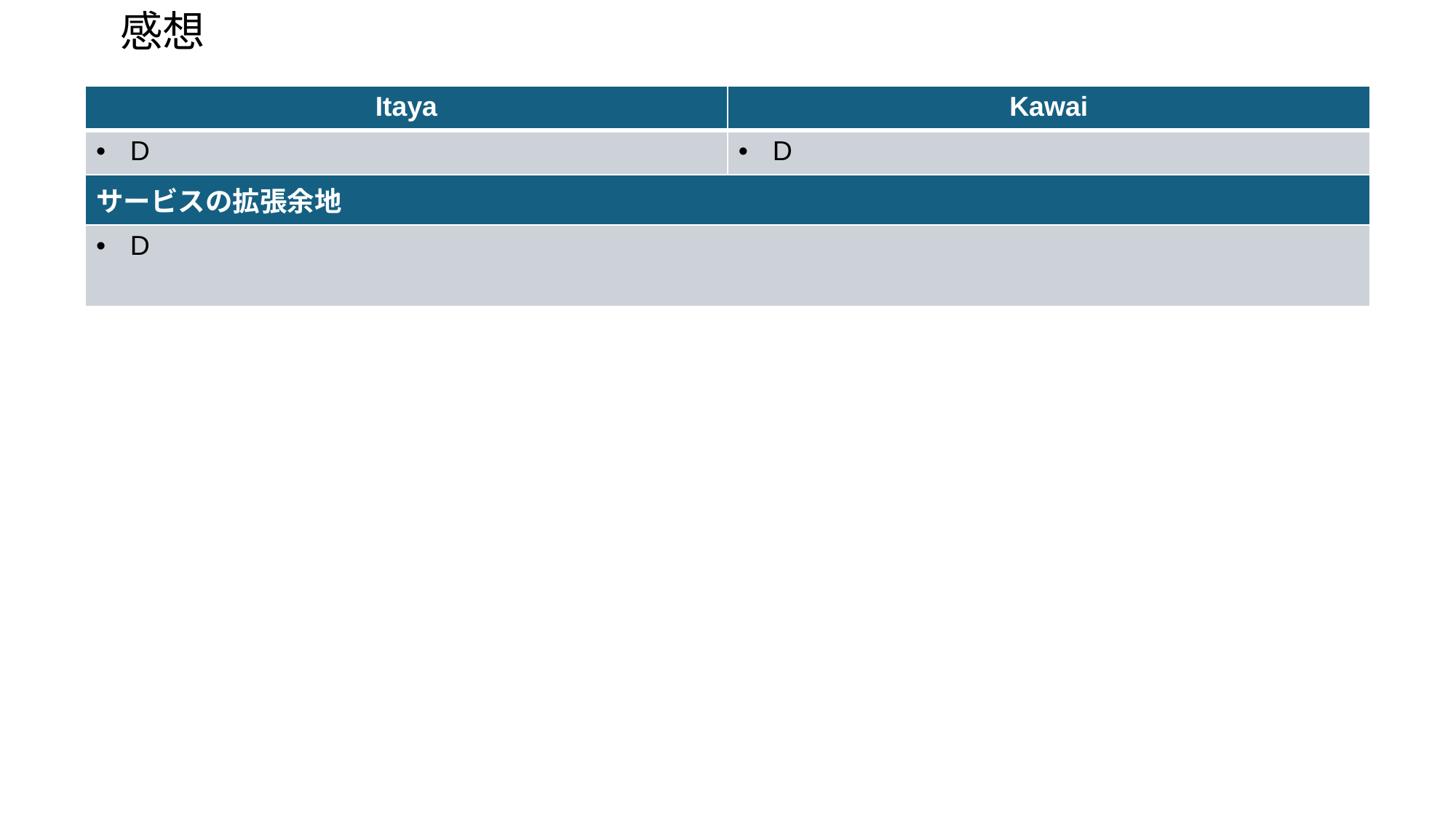

# 感想
| Itaya | Kawai |
| --- | --- |
| D | D |
| サービスの拡張余地 |  |
| D |  |